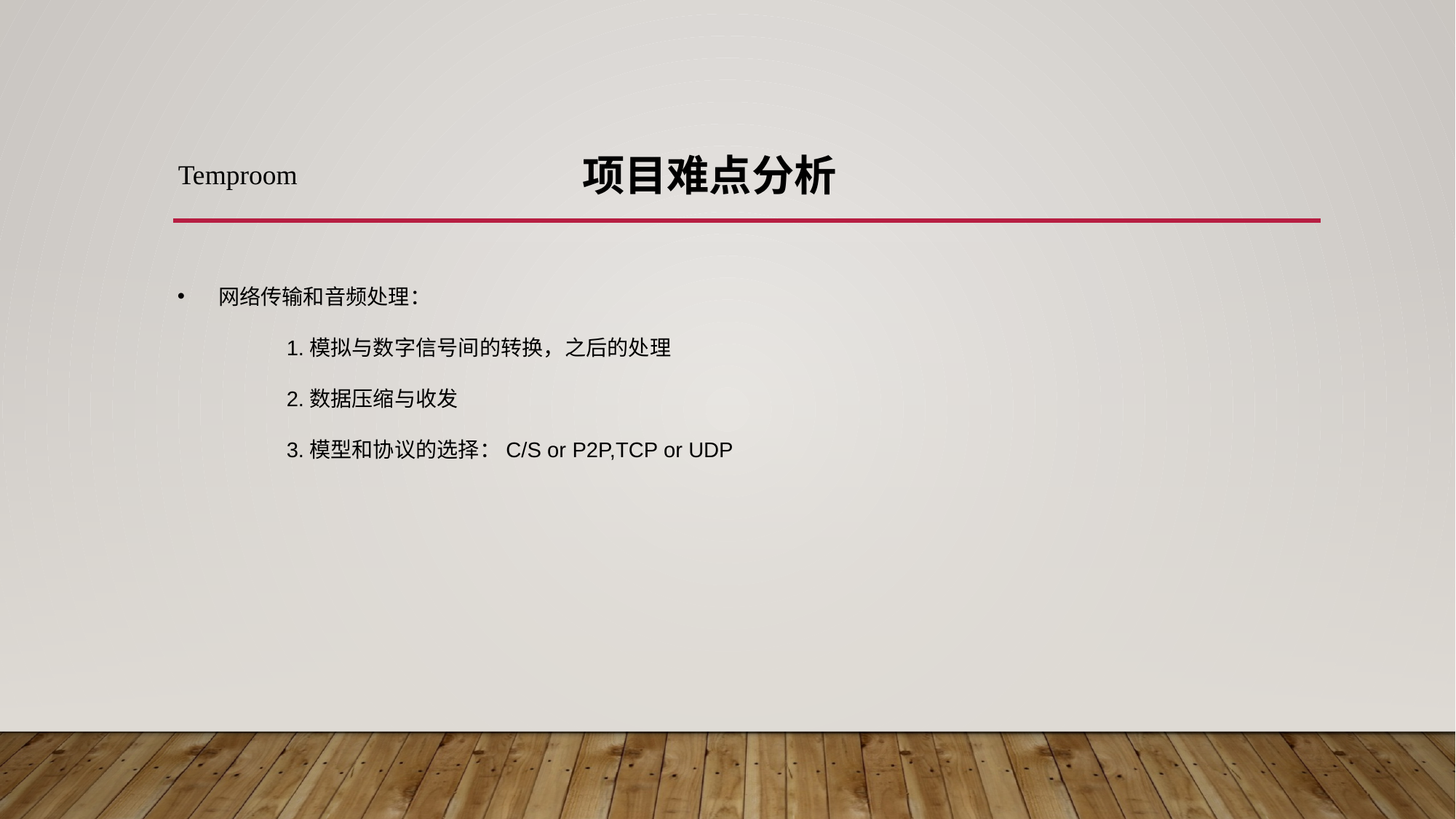

项目难点分析
Temproom
网络传输和音频处理：

	1.模拟与数字信号间的转换，之后的处理

	2.数据压缩与收发

	3.模型和协议的选择：C/S or P2P,TCP or UDP